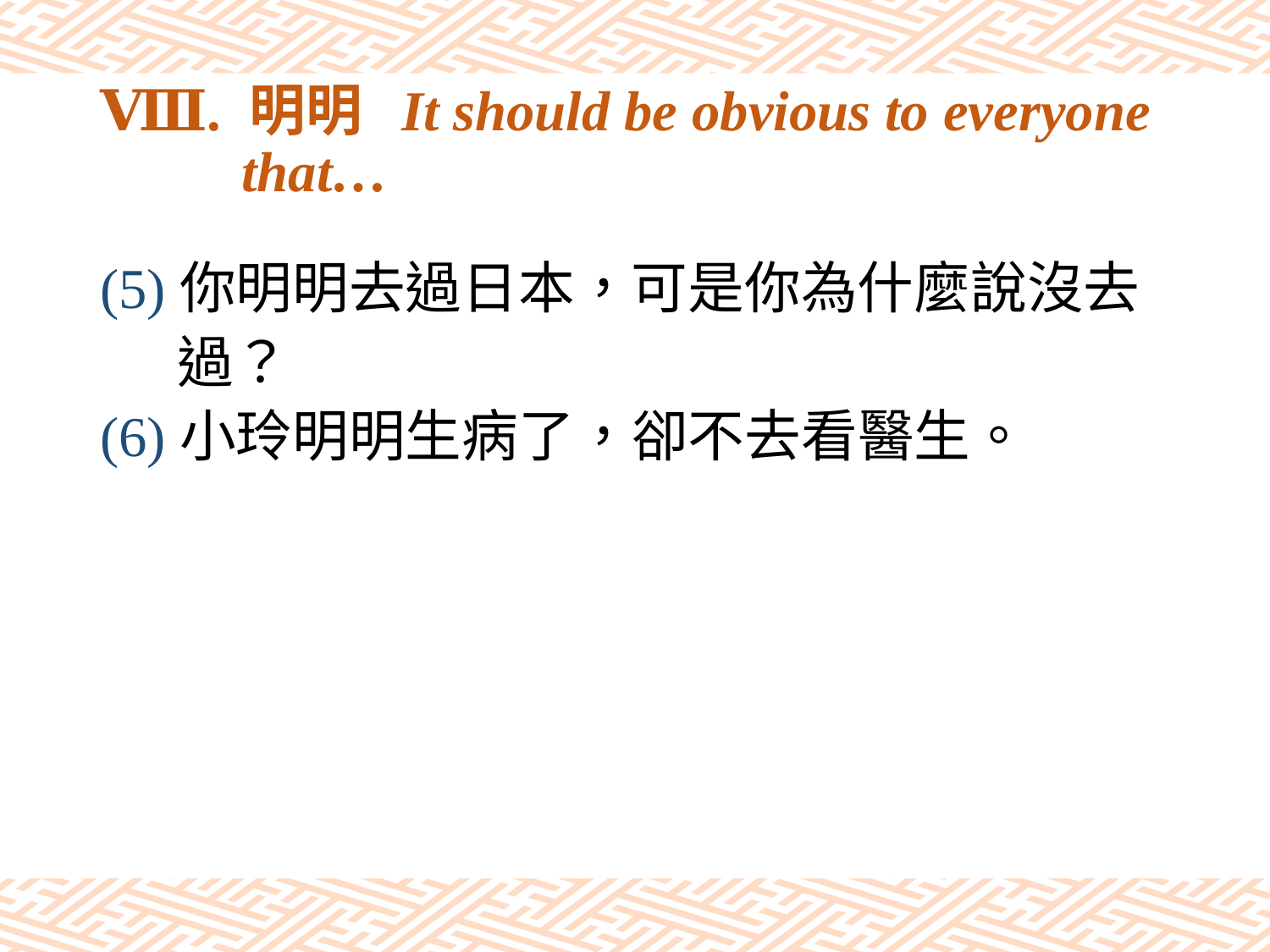

# Ⅷ. 明明  It should be obvious to everyone that…
(5)你明明去過日本，可是你為什麼說沒去
     過？
(6)小玲明明生病了，卻不去看醫生。